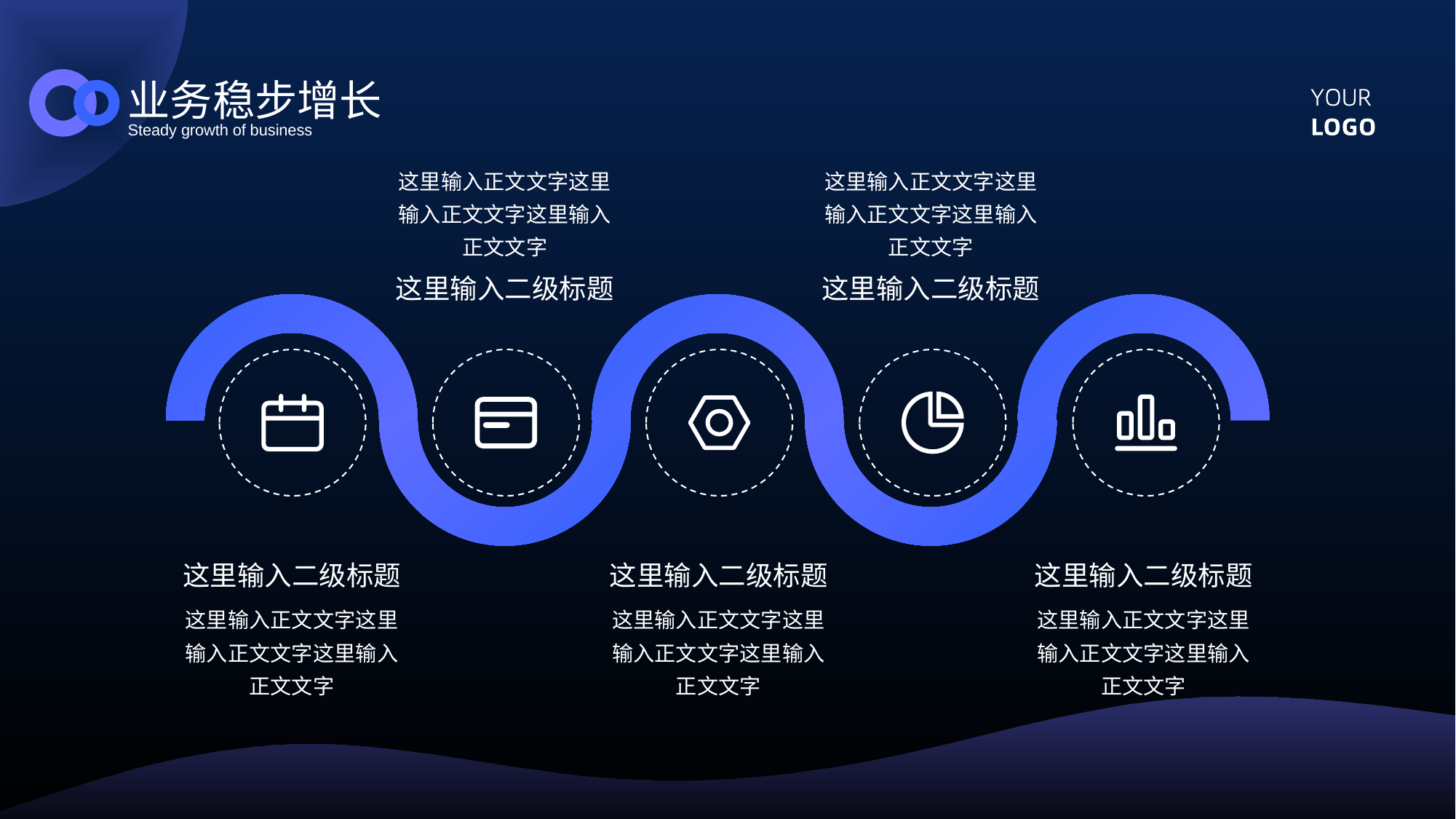

业务稳步增长

Steady growth of business
这里输入正文文字这里输入正文文字这里输入正文文字
这里输入正文文字这里输入正文文字这里输入正文文字
这里输入二级标题
这里输入二级标题

这里输入二级标题
这里输入二级标题
这里输入二级标题
这里输入正文文字这里输入正文文字这里输入正文文字
这里输入正文文字这里输入正文文字这里输入正文文字
这里输入正文文字这里输入正文文字这里输入正文文字